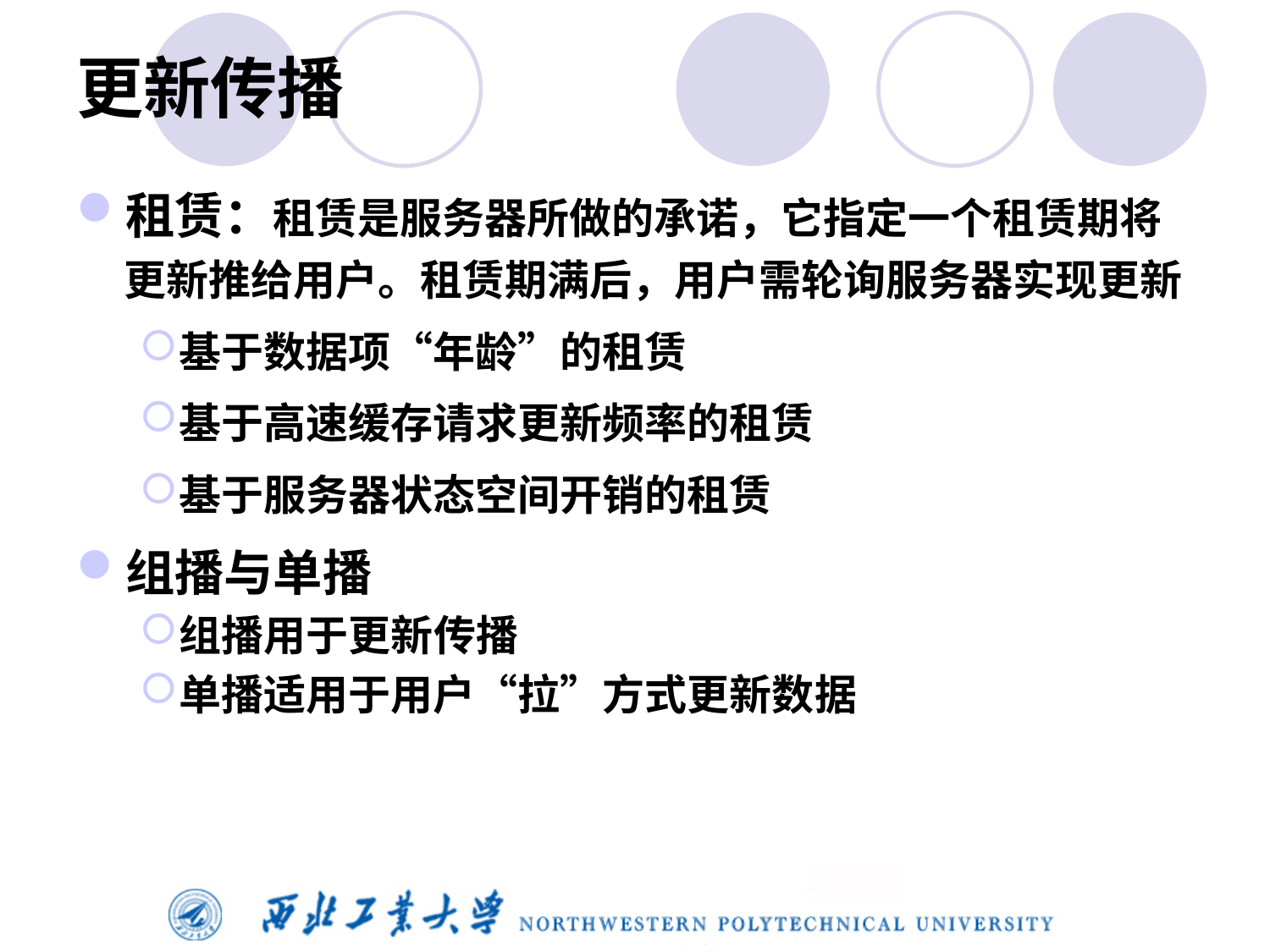

# 更新传播
租赁：租赁是服务器所做的承诺，它指定一个租赁期将更新推给用户。租赁期满后，用户需轮询服务器实现更新
基于数据项“年龄”的租赁
基于高速缓存请求更新频率的租赁
基于服务器状态空间开销的租赁
组播与单播
组播用于更新传播
单播适用于用户“拉”方式更新数据